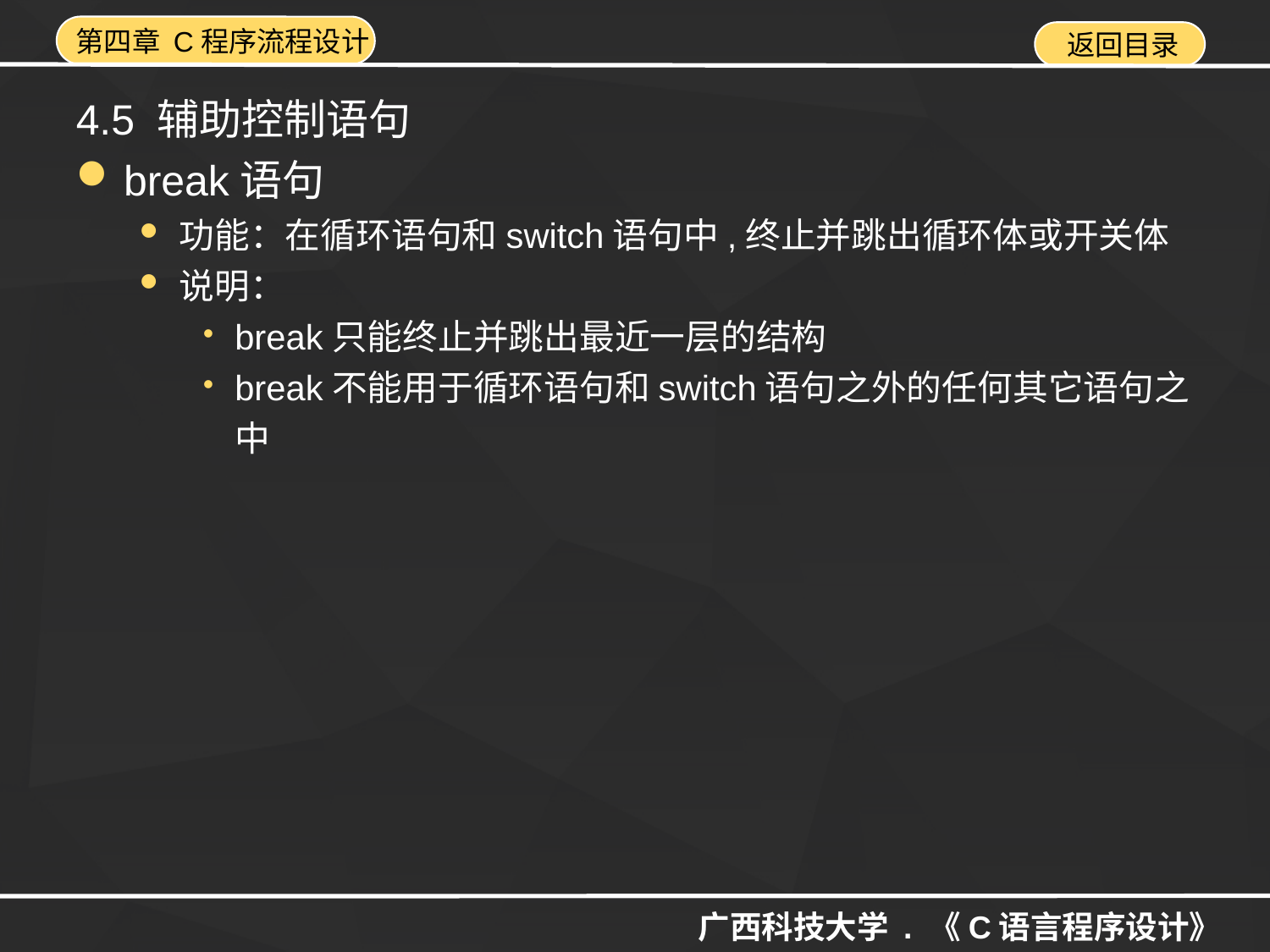

4.5 辅助控制语句
break语句
功能：在循环语句和switch语句中,终止并跳出循环体或开关体
说明：
break只能终止并跳出最近一层的结构
break不能用于循环语句和switch语句之外的任何其它语句之中